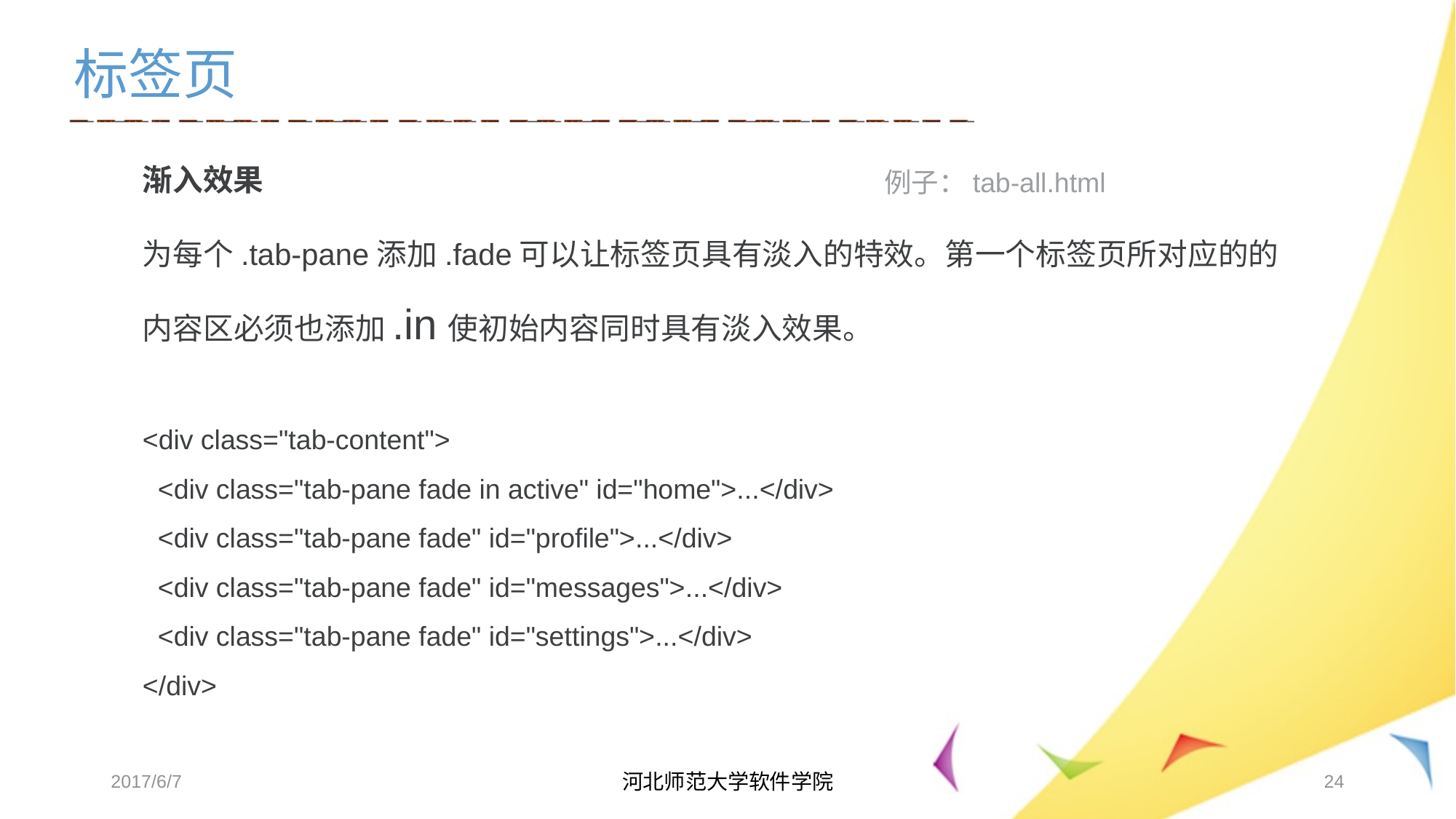

标签页
渐入效果
例子：tab-all.html
为每个.tab-pane添加.fade可以让标签页具有淡入的特效。第一个标签页所对应的的内容区必须也添加.in使初始内容同时具有淡入效果。
<div class="tab-content">
  <div class="tab-pane fade in active" id="home">...</div>
  <div class="tab-pane fade" id="profile">...</div>
  <div class="tab-pane fade" id="messages">...</div>
  <div class="tab-pane fade" id="settings">...</div>
</div>
2017/6/7
河北师范大学软件学院
24